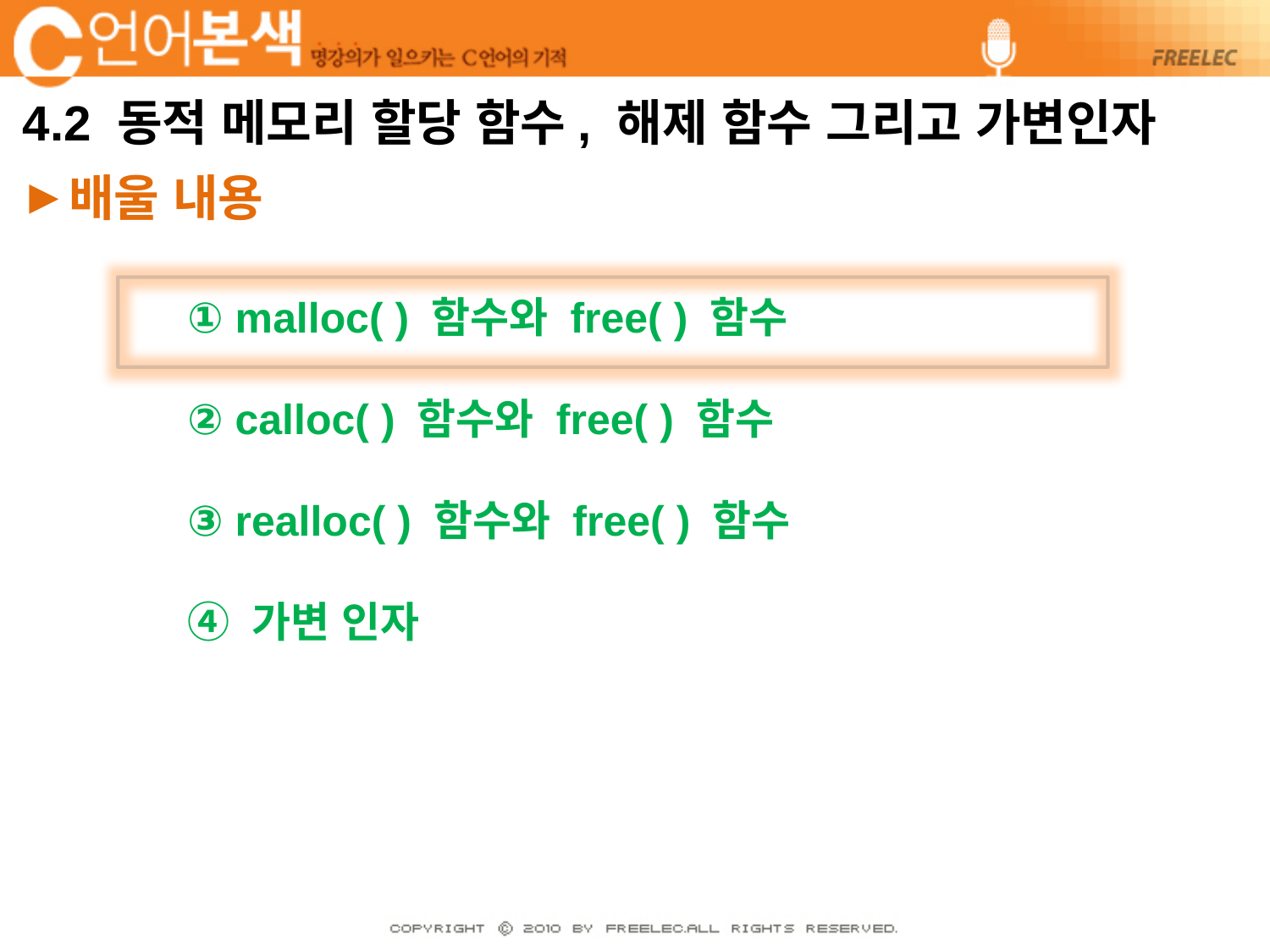

# 4.2 동적 메모리 할당 함수, 해제 함수 그리고 가변인자
배울 내용

① malloc( ) 함수와 free( ) 함수

② calloc( ) 함수와 free( ) 함수

③ realloc( ) 함수와 free( ) 함수

④ 가변 인자